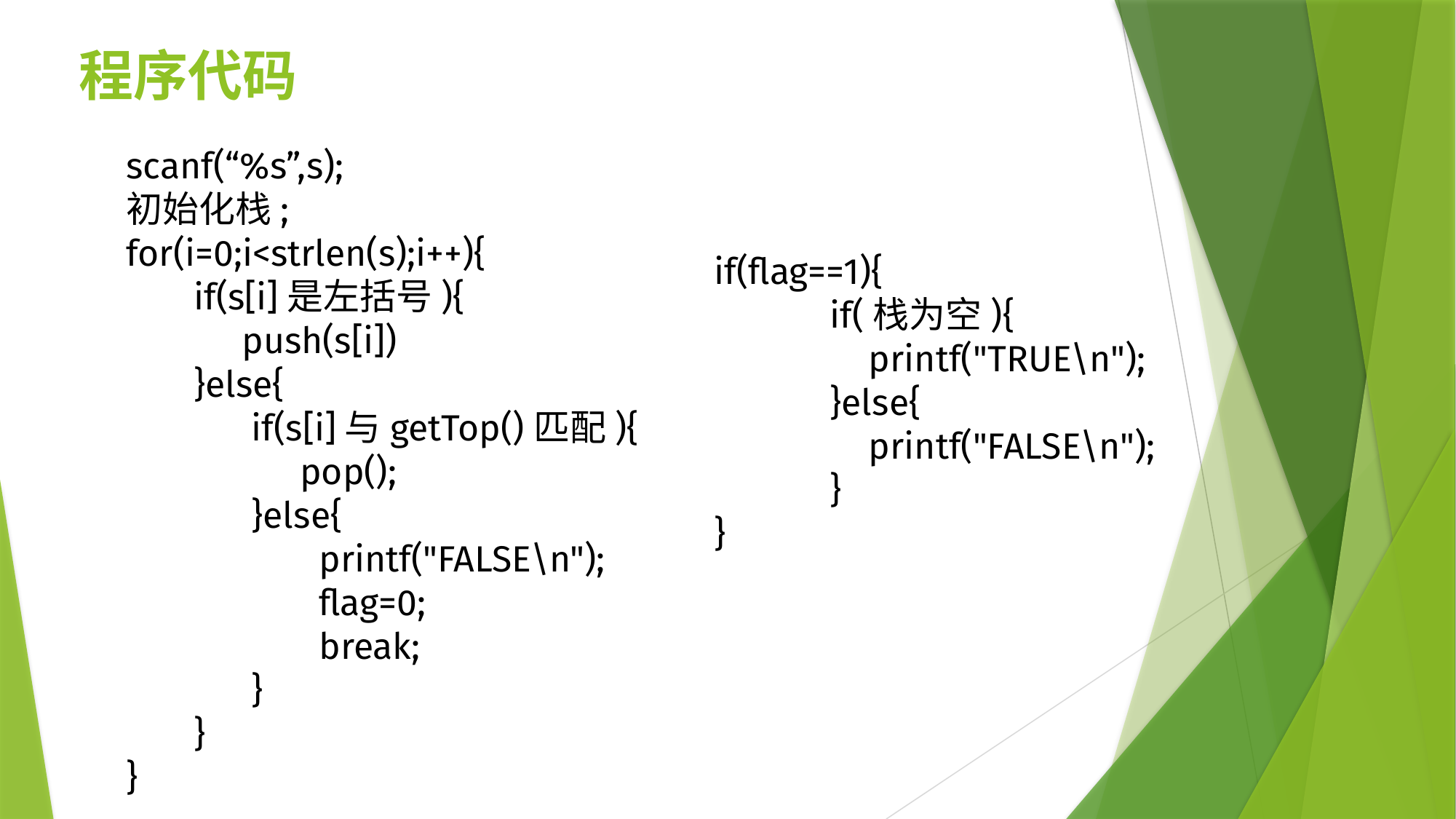

# 程序代码
scanf(“%s”,s);
初始化栈;
for(i=0;i<strlen(s);i++){
       if(s[i]是左括号){
            push(s[i])
       }else{
             if(s[i]与getTop()匹配){
                  pop();
             }else{
                    printf("FALSE\n");
                    flag=0;
                    break;
             }
       }
}
if(flag==1){
            if(栈为空){
                printf("TRUE\n");
            }else{
                printf("FALSE\n");
            }
}